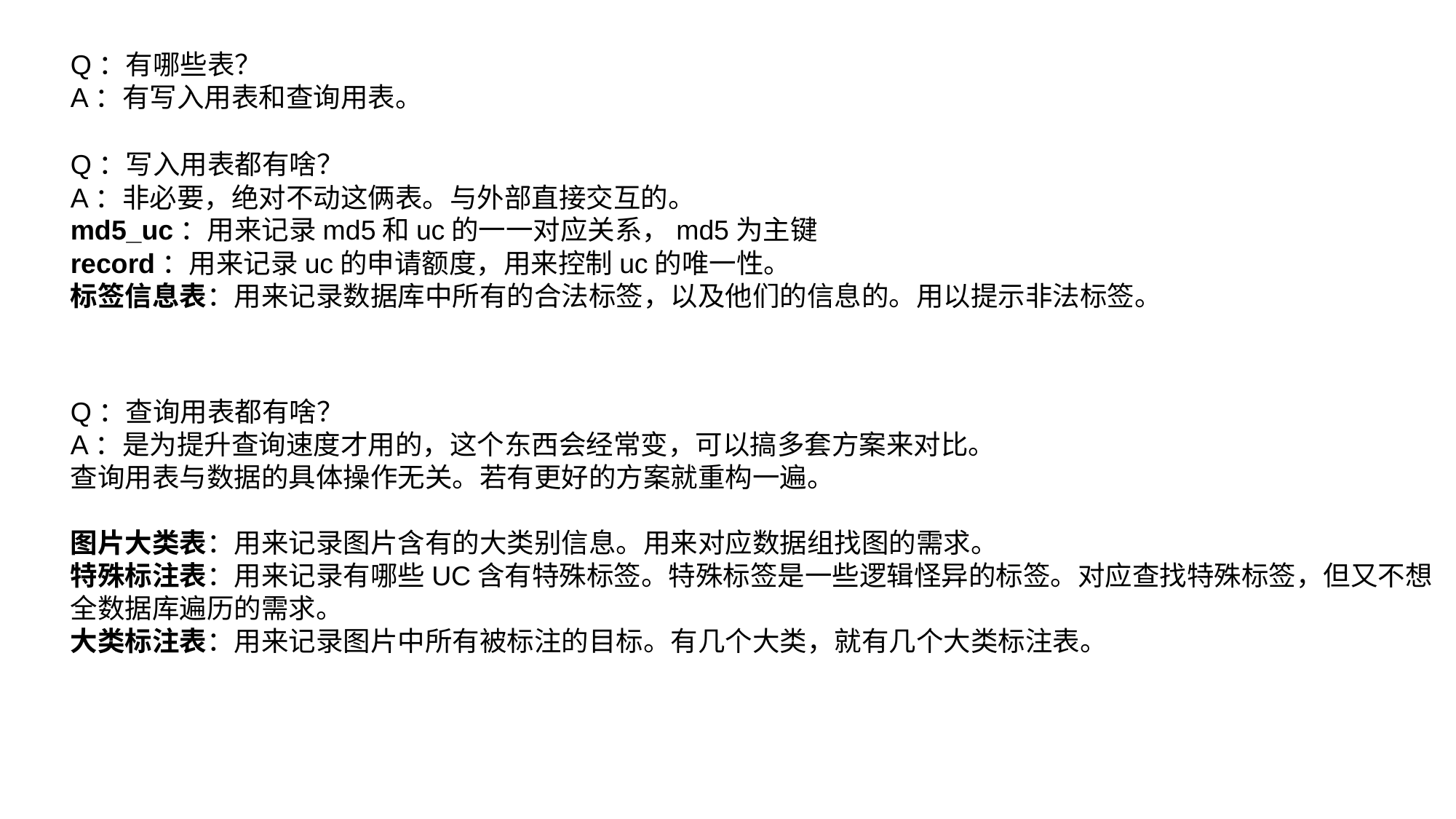

Q：有哪些表？
A：有写入用表和查询用表。
Q：写入用表都有啥？
A：非必要，绝对不动这俩表。与外部直接交互的。
md5_uc：用来记录md5和uc的一一对应关系，md5为主键
record：用来记录uc的申请额度，用来控制uc的唯一性。
标签信息表：用来记录数据库中所有的合法标签，以及他们的信息的。用以提示非法标签。
Q：查询用表都有啥？
A：是为提升查询速度才用的，这个东西会经常变，可以搞多套方案来对比。
查询用表与数据的具体操作无关。若有更好的方案就重构一遍。

图片大类表：用来记录图片含有的大类别信息。用来对应数据组找图的需求。
特殊标注表：用来记录有哪些UC含有特殊标签。特殊标签是一些逻辑怪异的标签。对应查找特殊标签，但又不想全数据库遍历的需求。
大类标注表：用来记录图片中所有被标注的目标。有几个大类，就有几个大类标注表。